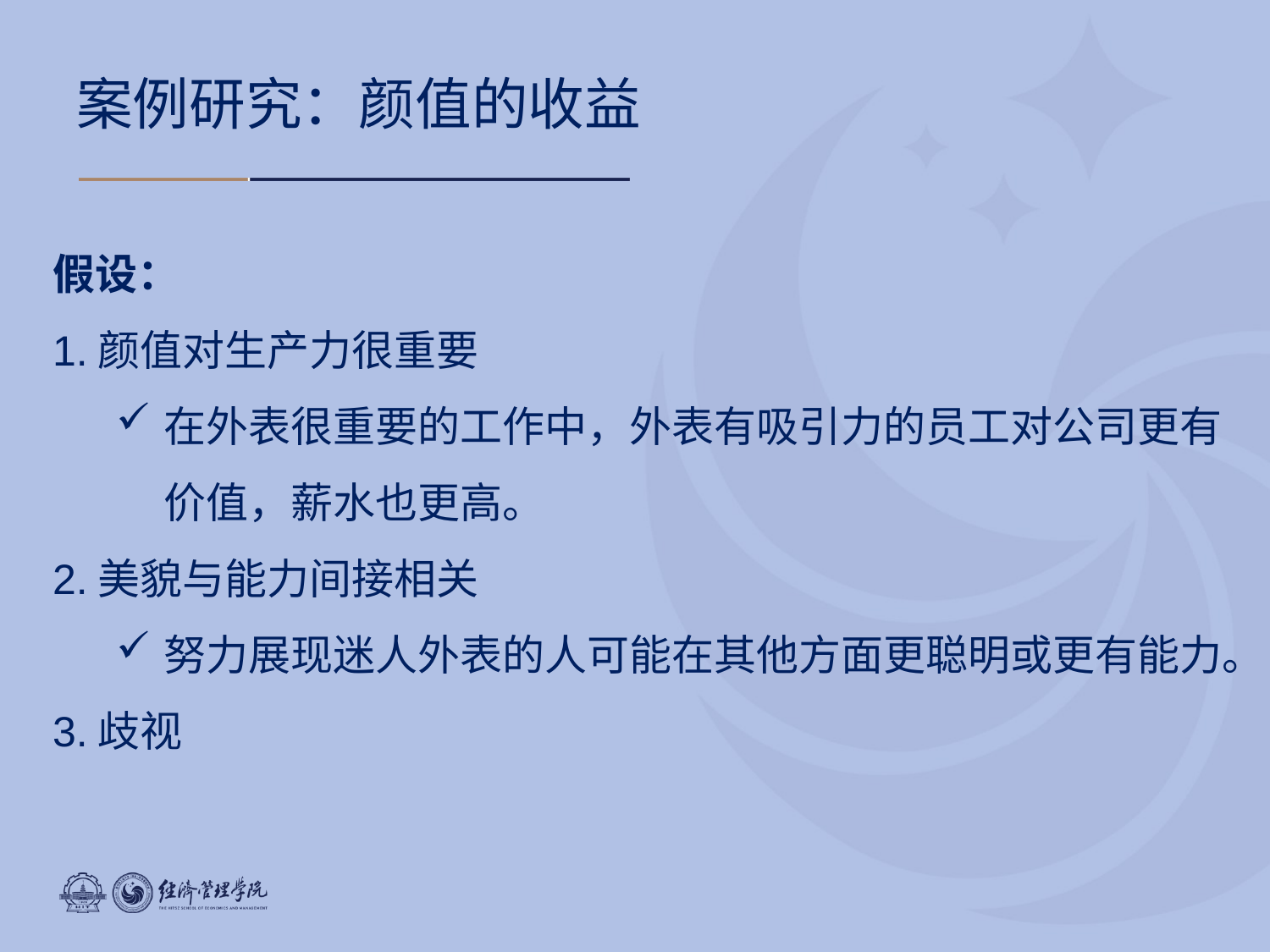

# 案例研究：颜值的收益
假设：
1.颜值对生产力很重要
在外表很重要的工作中，外表有吸引力的员工对公司更有价值，薪水也更高。
2.美貌与能力间接相关
努力展现迷人外表的人可能在其他方面更聪明或更有能力。
3.歧视